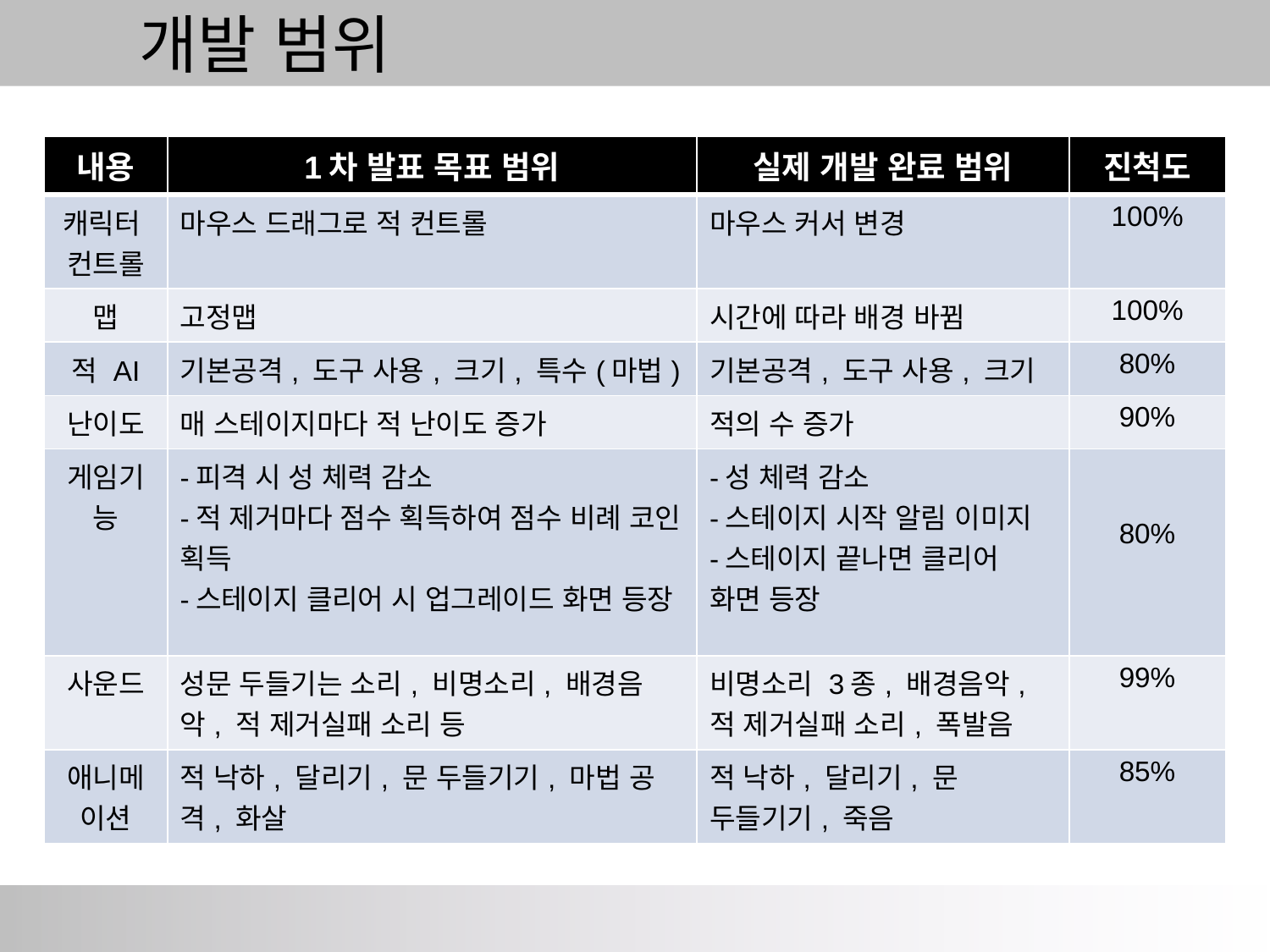

개발 범위
# 개발 범위
| 내용 | 1차 발표 목표 범위 | 실제 개발 완료 범위 | 진척도 |
| --- | --- | --- | --- |
| 캐릭터 컨트롤 | 마우스 드래그로 적 컨트롤 | 마우스 커서 변경 | 100% |
| 맵 | 고정맵 | 시간에 따라 배경 바뀜 | 100% |
| 적 AI | 기본공격, 도구 사용, 크기, 특수(마법) | 기본공격, 도구 사용, 크기 | 80% |
| 난이도 | 매 스테이지마다 적 난이도 증가 | 적의 수 증가 | 90% |
| 게임기능 | -피격 시 성 체력 감소 -적 제거마다 점수 획득하여 점수 비례 코인 획득 -스테이지 클리어 시 업그레이드 화면 등장 | -성 체력 감소 -스테이지 시작 알림 이미지 -스테이지 끝나면 클리어 화면 등장 | 80% |
| 사운드 | 성문 두들기는 소리, 비명소리, 배경음악, 적 제거실패 소리 등 | 비명소리 3종, 배경음악, 적 제거실패 소리, 폭발음 | 99% |
| 애니메이션 | 적 낙하, 달리기, 문 두들기기, 마법 공격, 화살 | 적 낙하, 달리기, 문 두들기기, 죽음 | 85% |